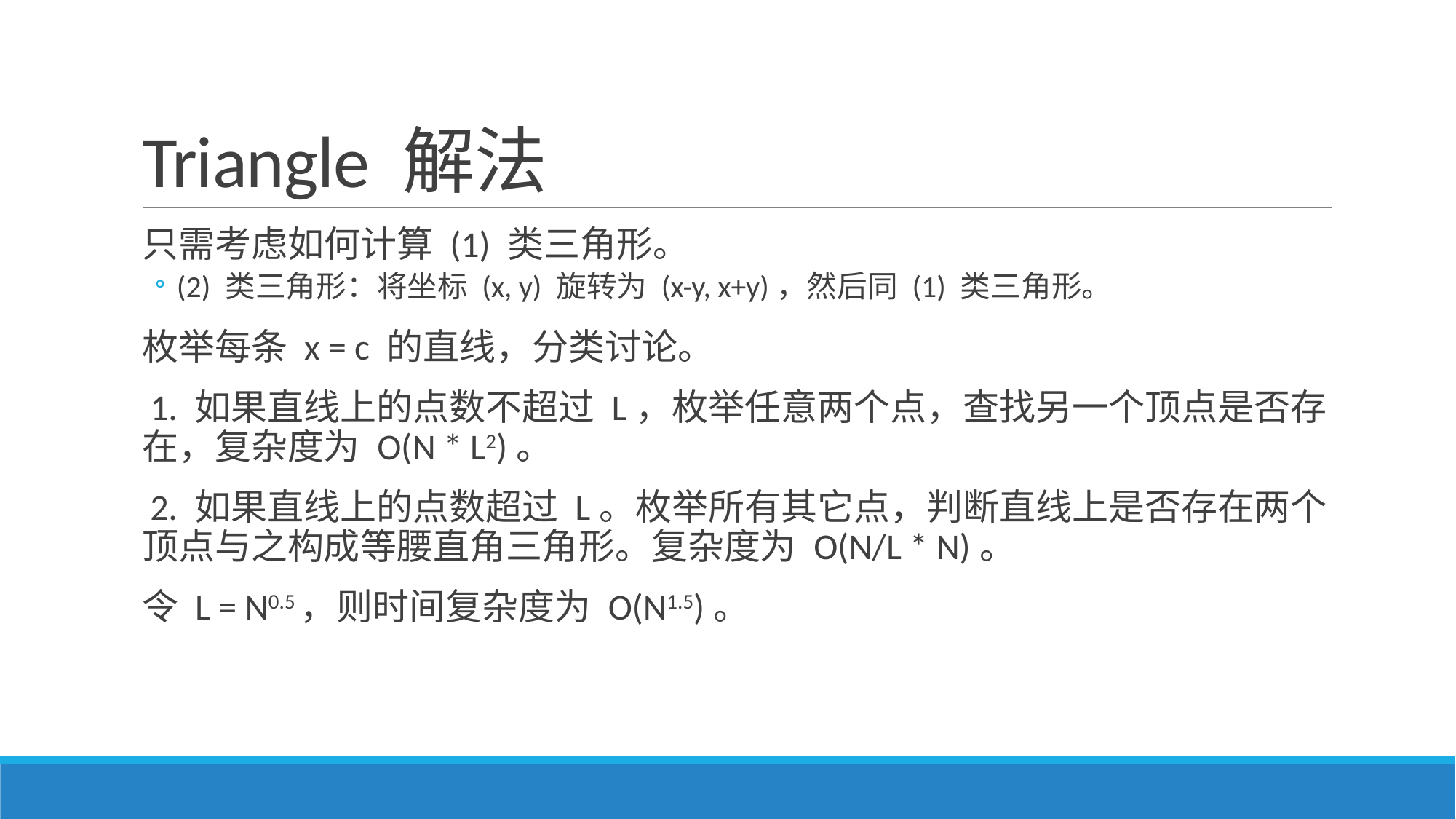

# Triangle 解法
只需考虑如何计算 (1) 类三角形。
(2) 类三角形：将坐标 (x, y) 旋转为 (x-y, x+y)，然后同 (1) 类三角形。
枚举每条 x = c 的直线，分类讨论。
 1. 如果直线上的点数不超过 L，枚举任意两个点，查找另一个顶点是否存在，复杂度为 O(N * L2)。
 2. 如果直线上的点数超过 L。枚举所有其它点，判断直线上是否存在两个顶点与之构成等腰直角三角形。复杂度为 O(N/L * N)。
令 L = N0.5，则时间复杂度为 O(N1.5)。